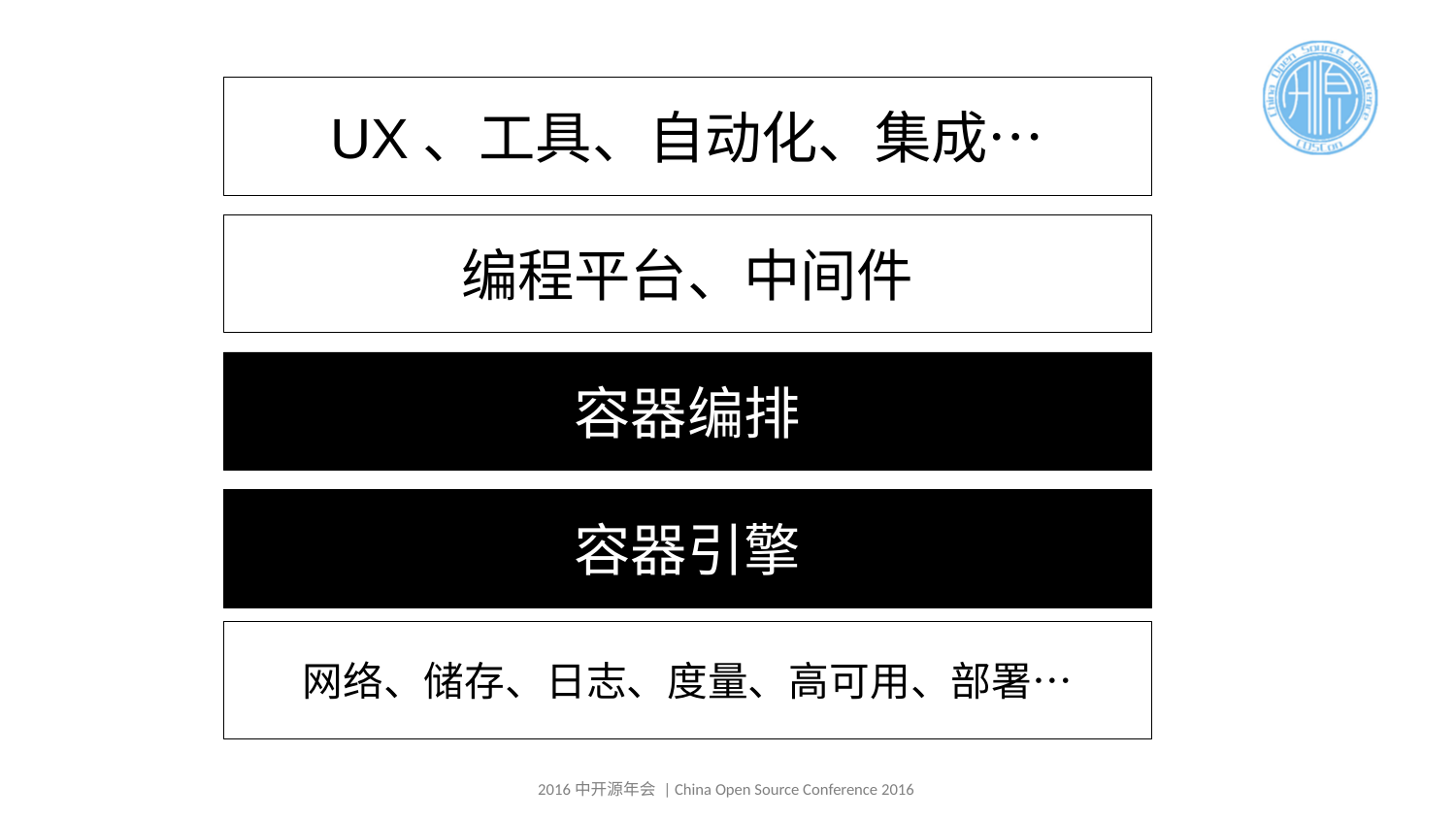

UX、工具、自动化、集成…
编程平台、中间件
容器编排
容器引擎
网络、储存、日志、度量、高可用、部署…